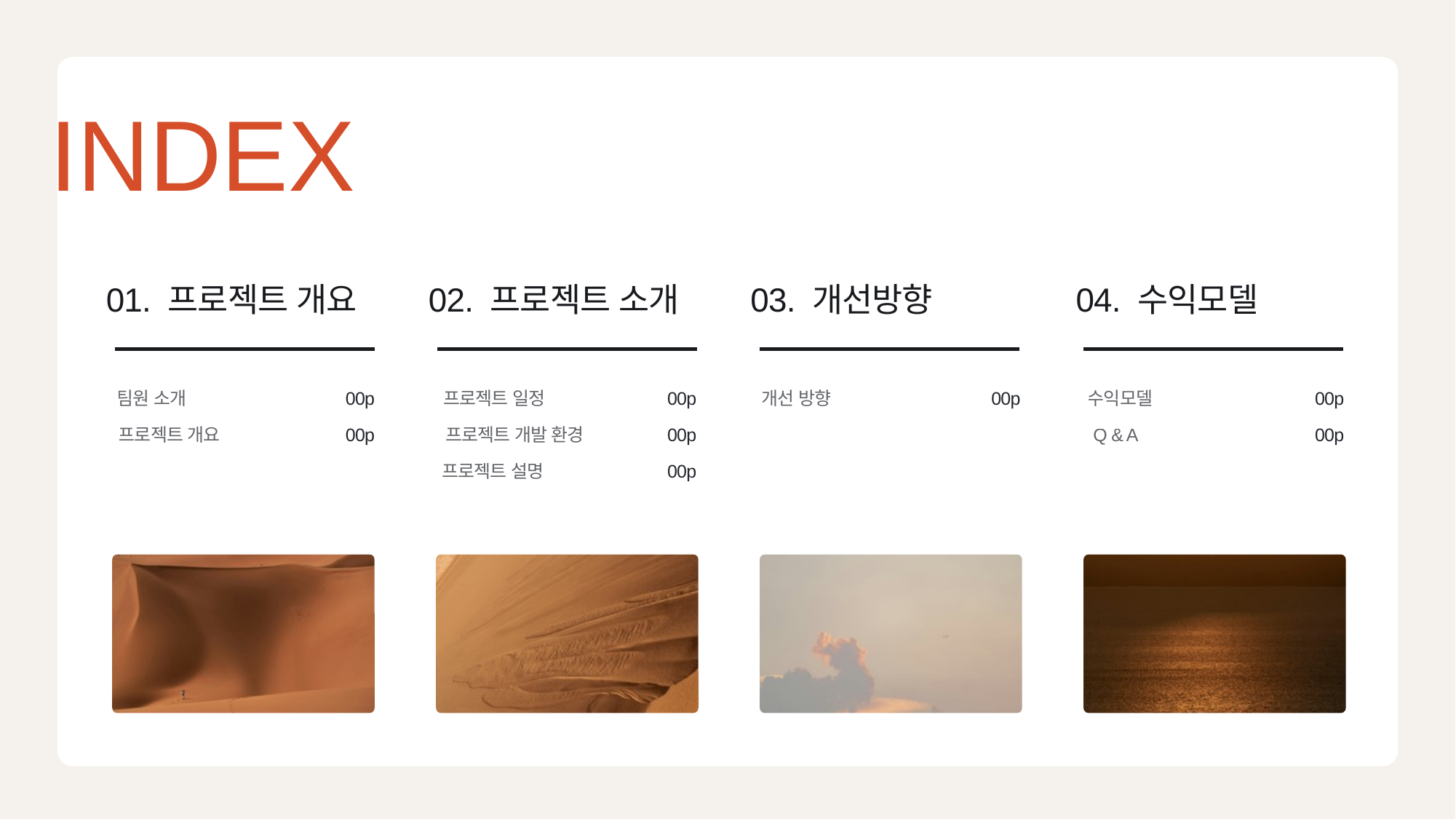

INDEX
01. 프로젝트 개요
02. 프로젝트 소개
03. 개선방향
04. 수익모델
팀원 소개
00p
프로젝트 일정
00p
개선 방향
00p
수익모델
00p
프로젝트 개요
00p
프로젝트 개발 환경
00p
 Q & A
00p
프로젝트 설명
00p